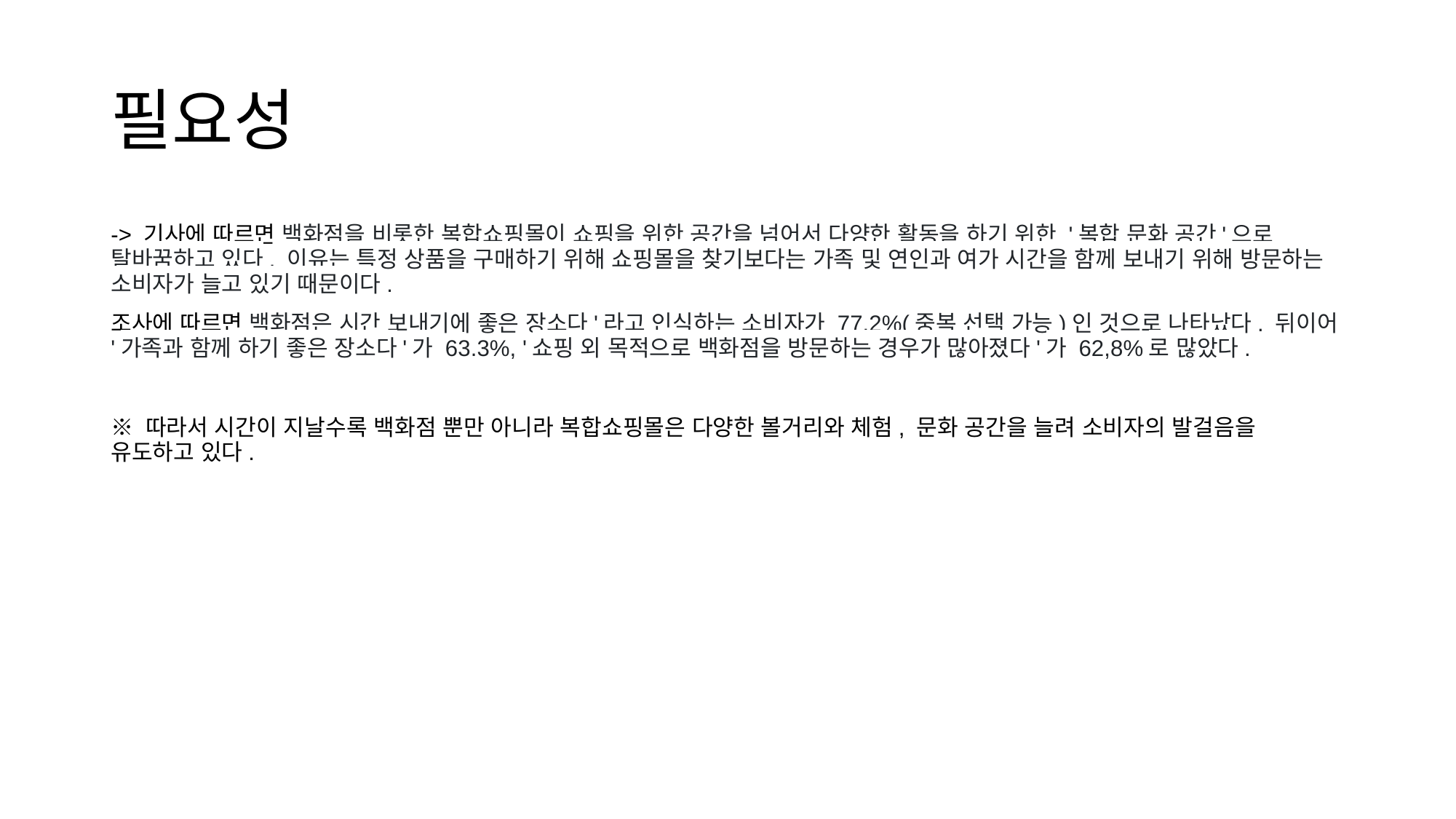

# 필요성
-> 기사에 따르면 백화점을 비롯한 복합쇼핑몰이 쇼핑을 위한 공간을 넘어서 다양한 활동을 하기 위한 '복합 문화 공간'으로 탈바꿈하고 있다. 이유는 특정 상품을 구매하기 위해 쇼핑몰을 찾기보다는 가족 및 연인과 여가 시간을 함께 보내기 위해 방문하는 소비자가 늘고 있기 때문이다.
조사에 따르면 백화점은 시간 보내기에 좋은 장소다'라고 인식하는 소비자가 77.2%(중복 선택 가능)인 것으로 나타났다. 뒤이어 '가족과 함께 하기 좋은 장소다'가 63.3%, '쇼핑 외 목적으로 백화점을 방문하는 경우가 많아졌다'가 62,8%로 많았다.

※ 따라서 시간이 지날수록 백화점 뿐만 아니라 복합쇼핑몰은 다양한 볼거리와 체험, 문화 공간을 늘려 소비자의 발걸음을 유도하고 있다.